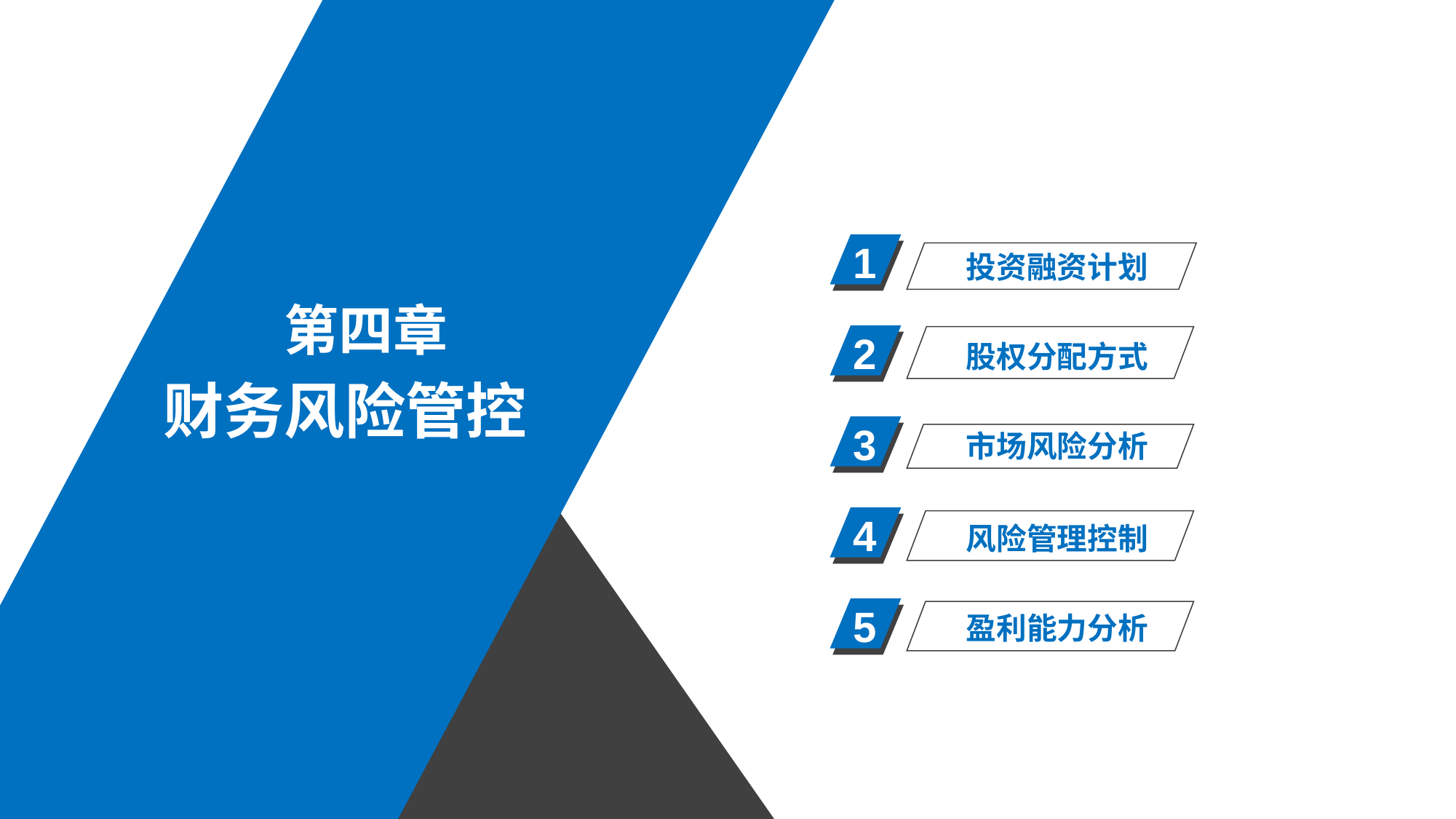

1

投资融资计划
第四章
2

股权分配方式
财务风险管控
3

市场风险分析

4

风险管理控制
5

盈利能力分析